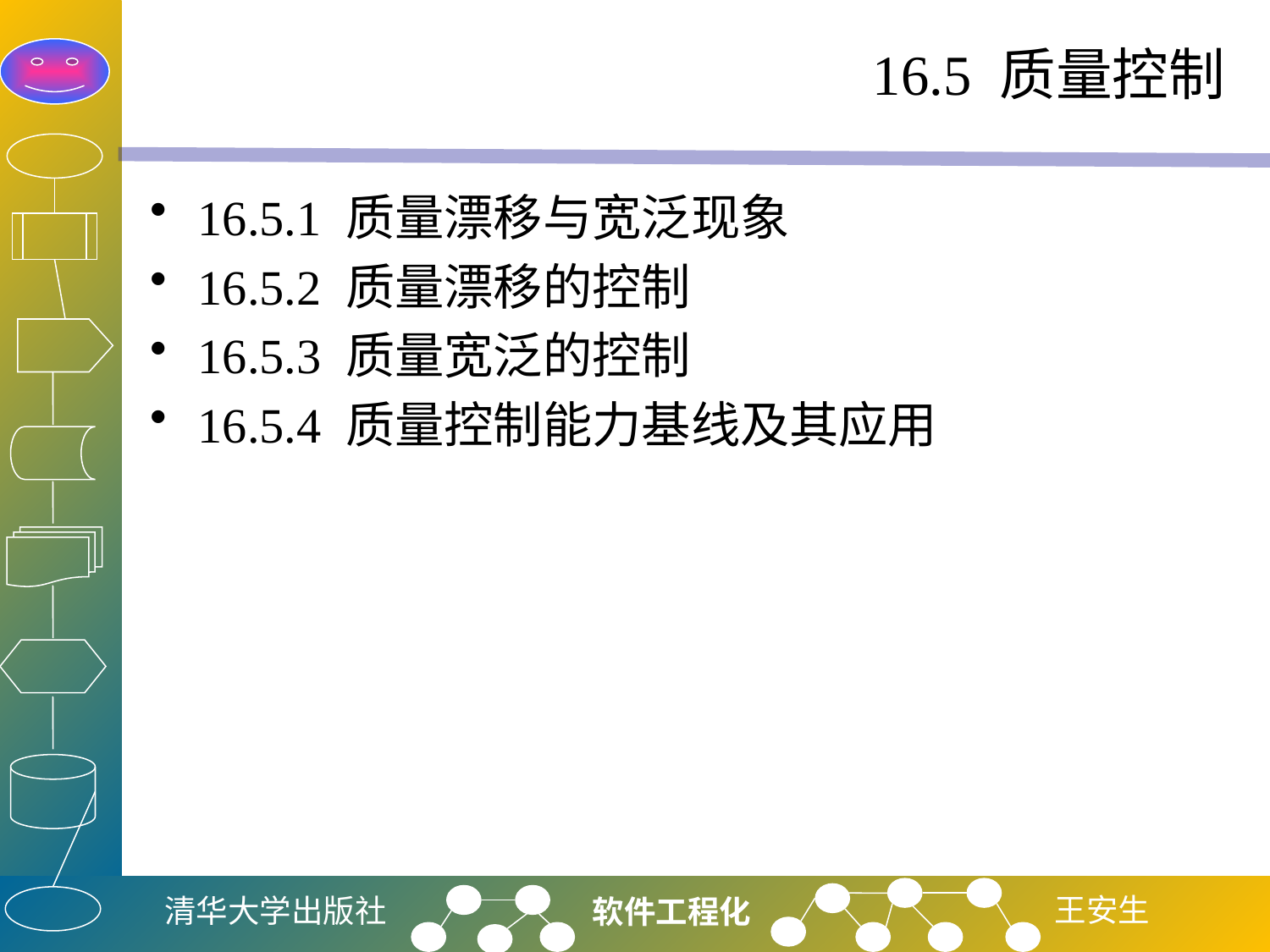

# 16.5 质量控制
16.5.1 质量漂移与宽泛现象
16.5.2 质量漂移的控制
16.5.3 质量宽泛的控制
16.5.4 质量控制能力基线及其应用